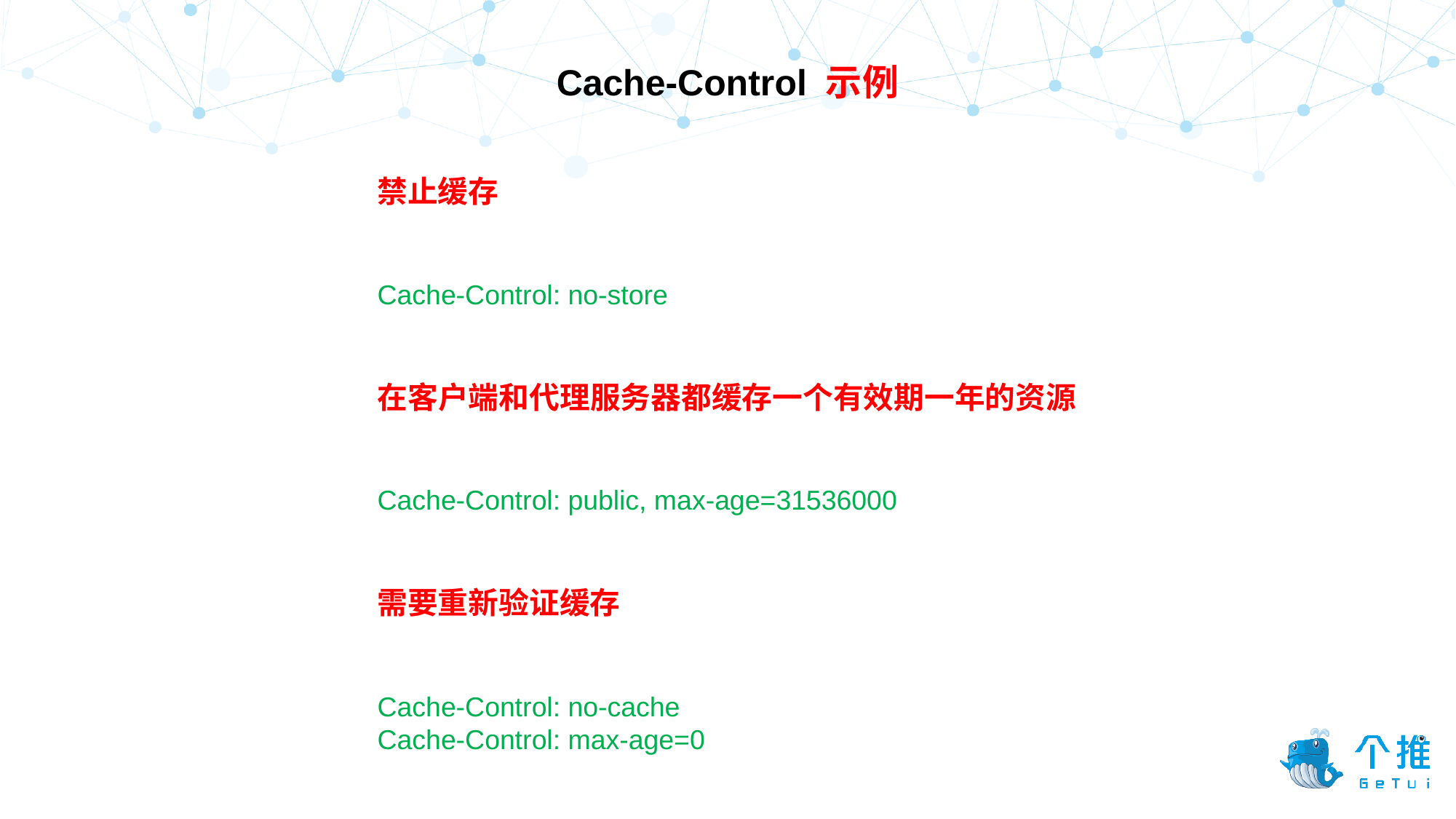

Cache-Control 示例
禁止缓存
Cache-Control: no-store
在客户端和代理服务器都缓存一个有效期一年的资源
Cache-Control: public, max-age=31536000
需要重新验证缓存
Cache-Control: no-cache
Cache-Control: max-age=0